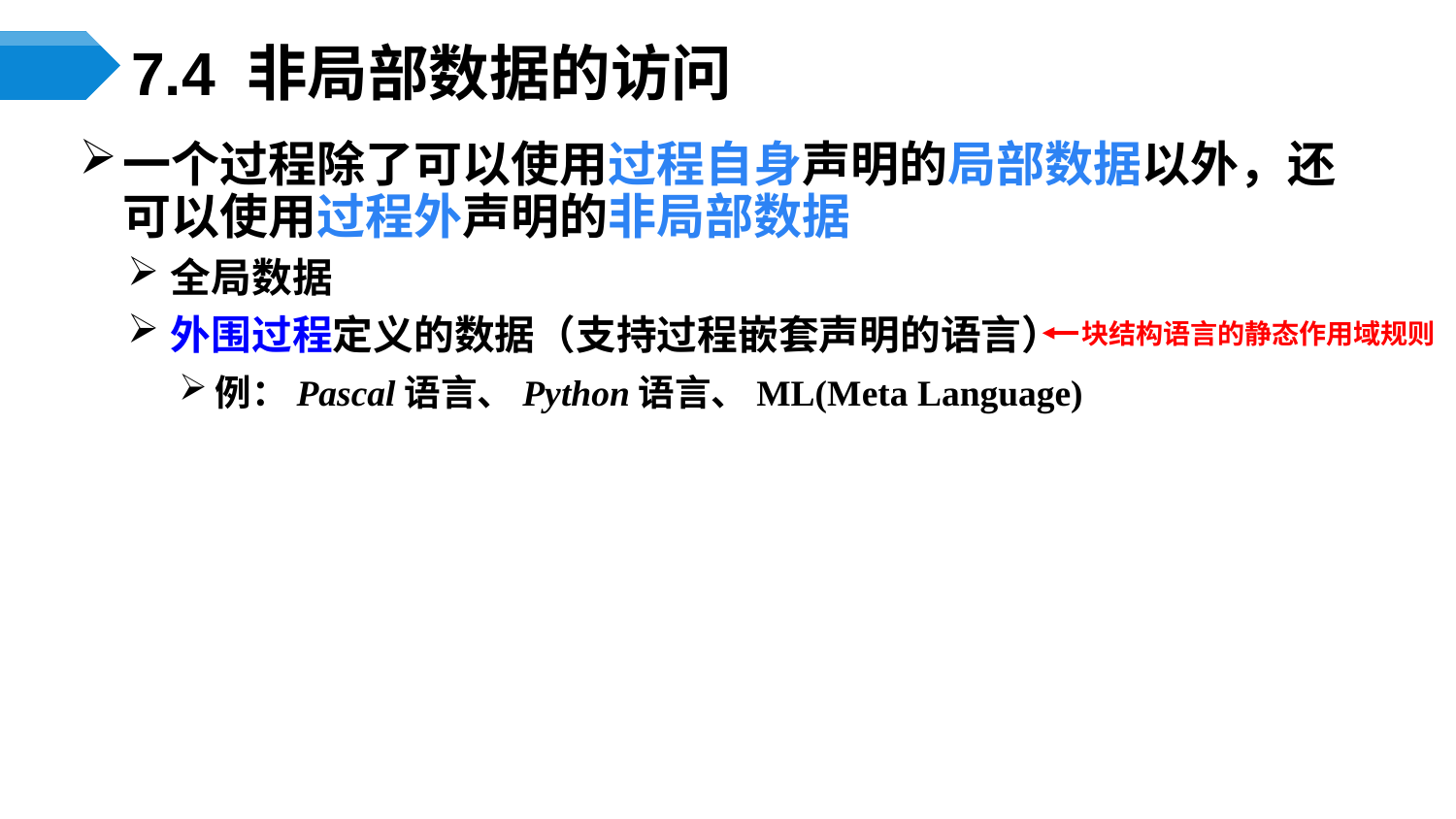

# 7.4 非局部数据的访问
一个过程除了可以使用过程自身声明的局部数据以外，还可以使用过程外声明的非局部数据
全局数据
外围过程定义的数据（支持过程嵌套声明的语言）
例：Pascal语言、Python语言、ML(Meta Language)
块结构语言的静态作用域规则